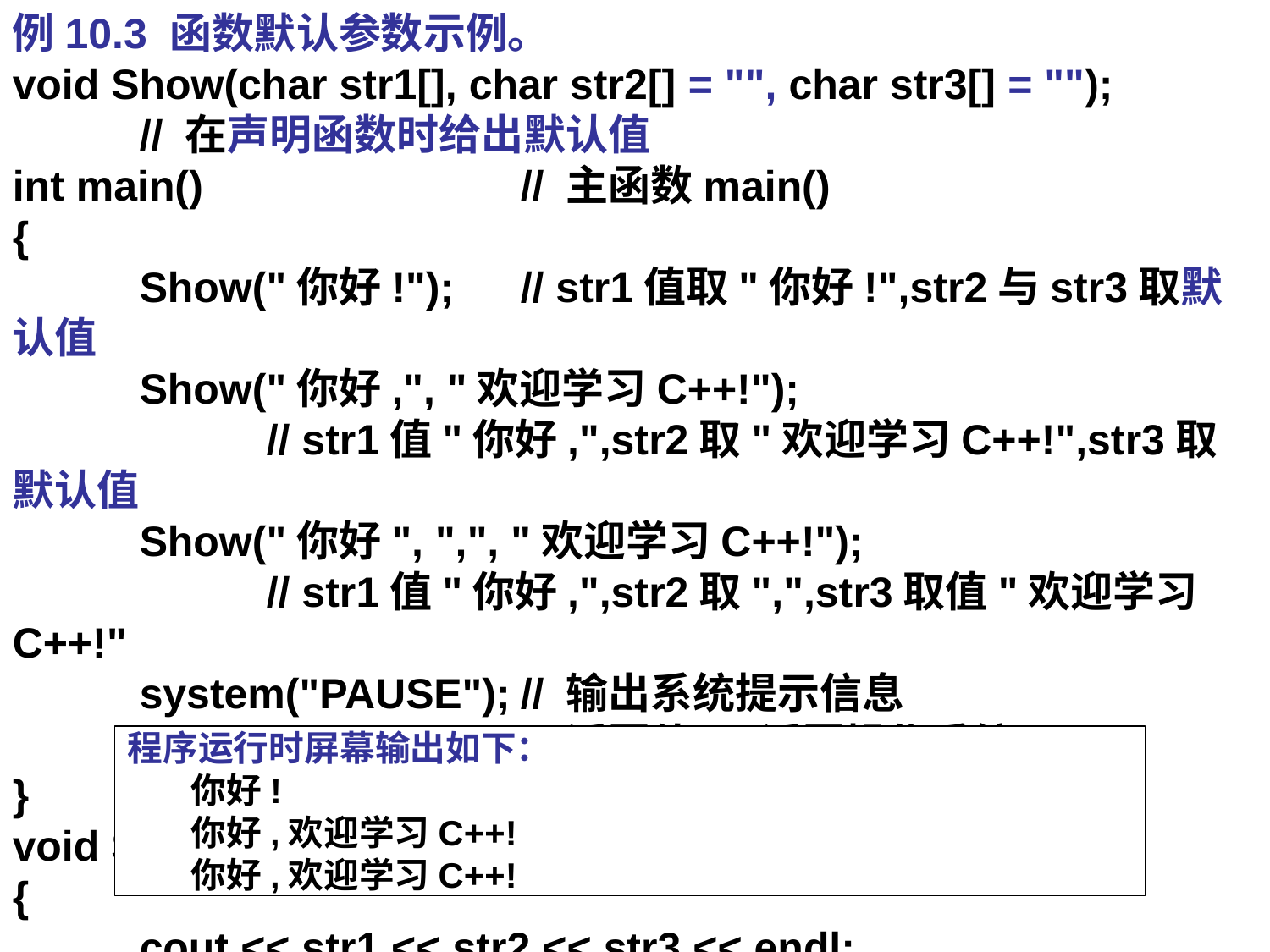

例10.3 函数默认参数示例。
void Show(char str1[], char str2[] = "", char str3[] = "");
	// 在声明函数时给出默认值
int main()			// 主函数main()
{
	Show("你好!");	// str1值取"你好!",str2与str3取默认值
	Show("你好,", "欢迎学习C++!");
		// str1值"你好,",str2取"欢迎学习C++!",str3取默认值
	Show("你好", ",", "欢迎学习C++!");
		// str1值"你好,",str2取",",str3取值"欢迎学习C++!"
	system("PAUSE");	// 输出系统提示信息
	return 0;               	// 返回值0, 返回操作系统
}
void Show(char str1[], char str2[], char str3[])
{
	cout << str1 << str2 << str3 << endl;
		// 输出str1,str2,str3
}
程序运行时屏幕输出如下：
你好!
你好,欢迎学习C++!
你好,欢迎学习C++!